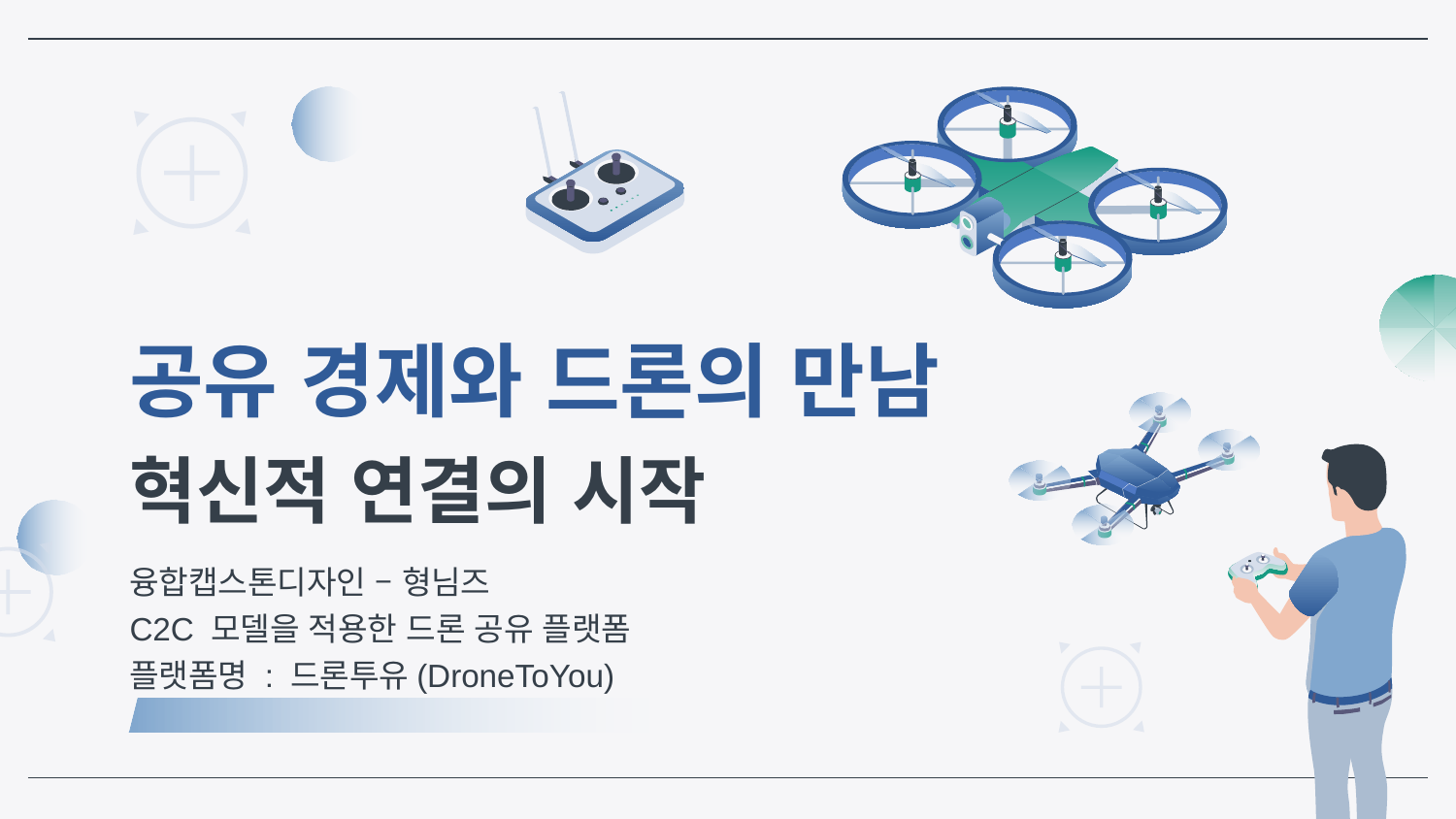

# 공유 경제와 드론의 만남 혁신적 연결의 시작

융합캡스톤디자인 – 형님즈
C2C 모델을 적용한 드론 공유 플랫폼
플랫폼명 : 드론투유(DroneToYou)